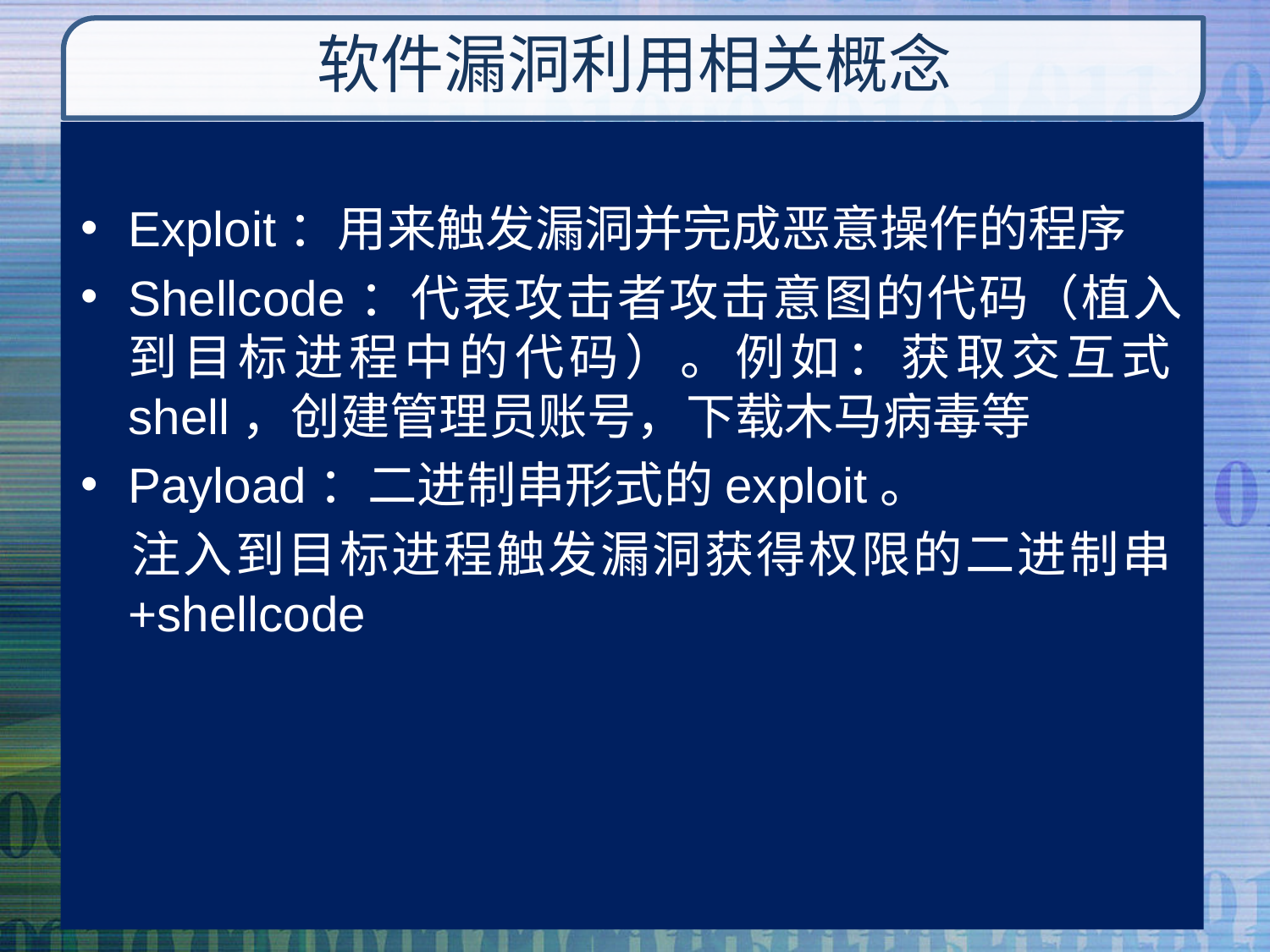

# 软件漏洞利用相关概念

Exploit：用来触发漏洞并完成恶意操作的程序
Shellcode：代表攻击者攻击意图的代码（植入到目标进程中的代码）。例如：获取交互式shell，创建管理员账号，下载木马病毒等
Payload：二进制串形式的exploit。
	注入到目标进程触发漏洞获得权限的二进制串+shellcode